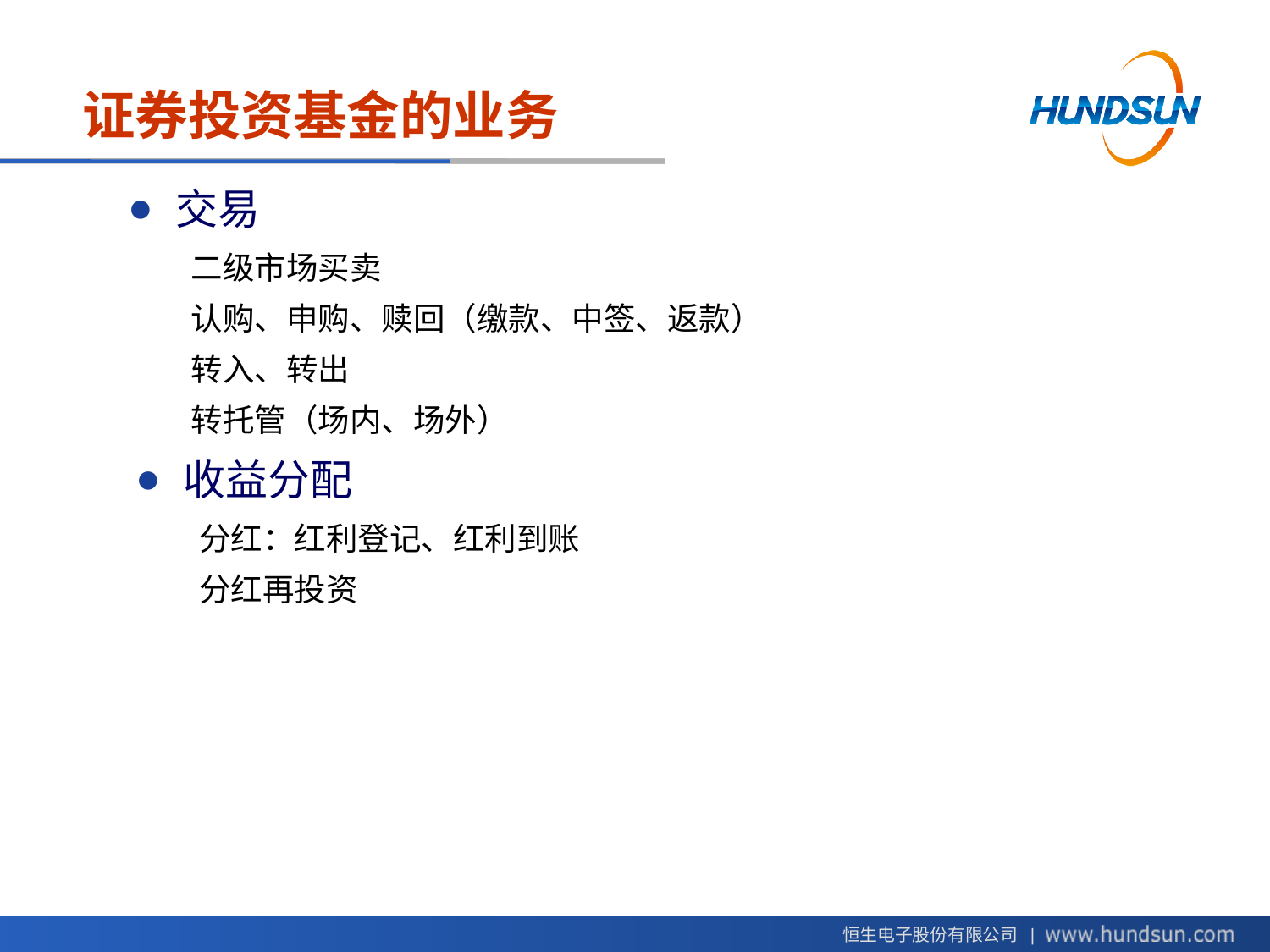

# 证券投资基金的业务
交易
二级市场买卖
认购、申购、赎回（缴款、中签、返款）
转入、转出
转托管（场内、场外）
收益分配
分红：红利登记、红利到账
分红再投资